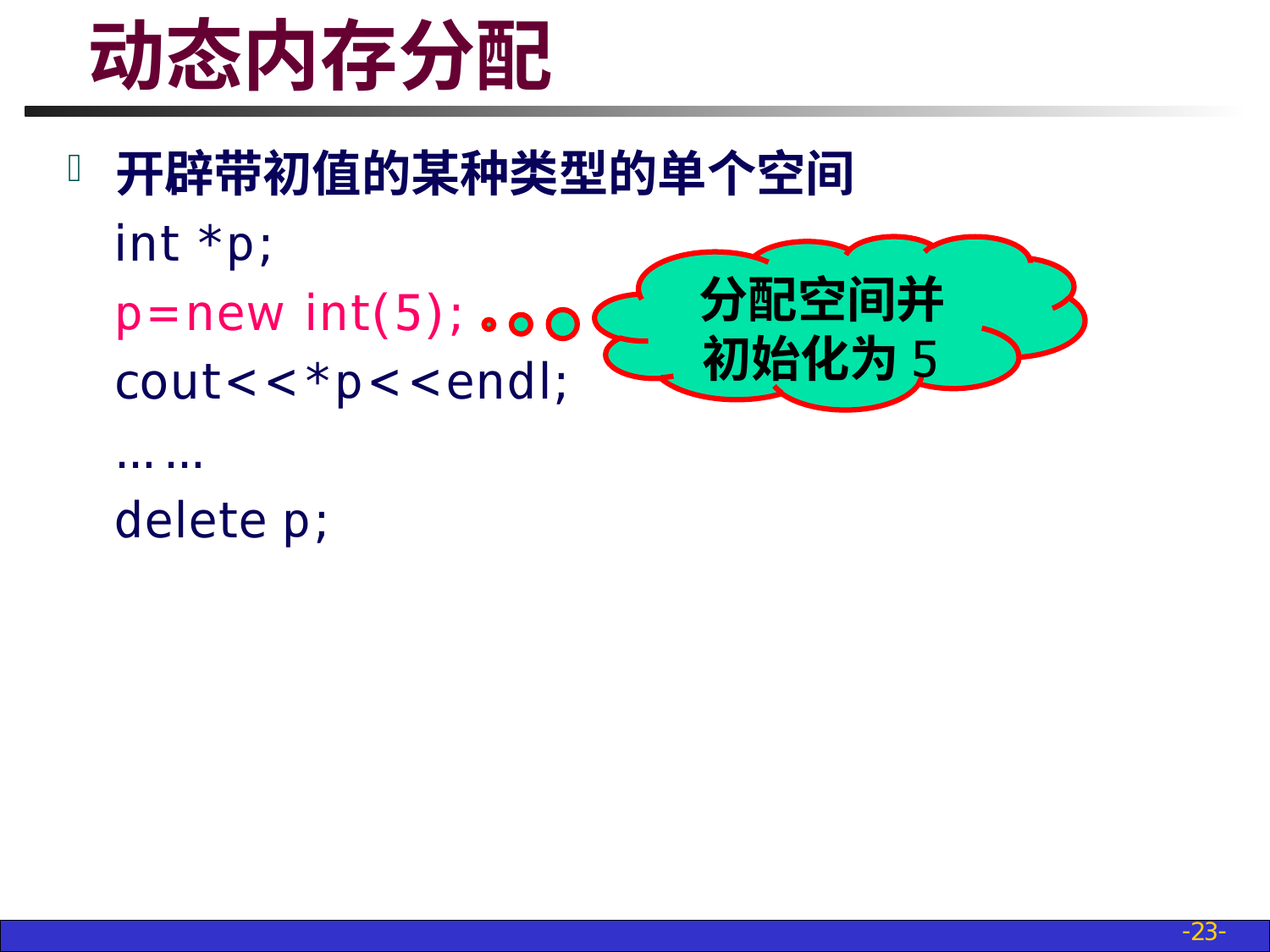

# 动态内存分配
开辟带初值的某种类型的单个空间
	int *p;
	p=new int(5);
	cout<<*p<<endl;
	……
	delete p;

分配空间并初始化为5
-23-